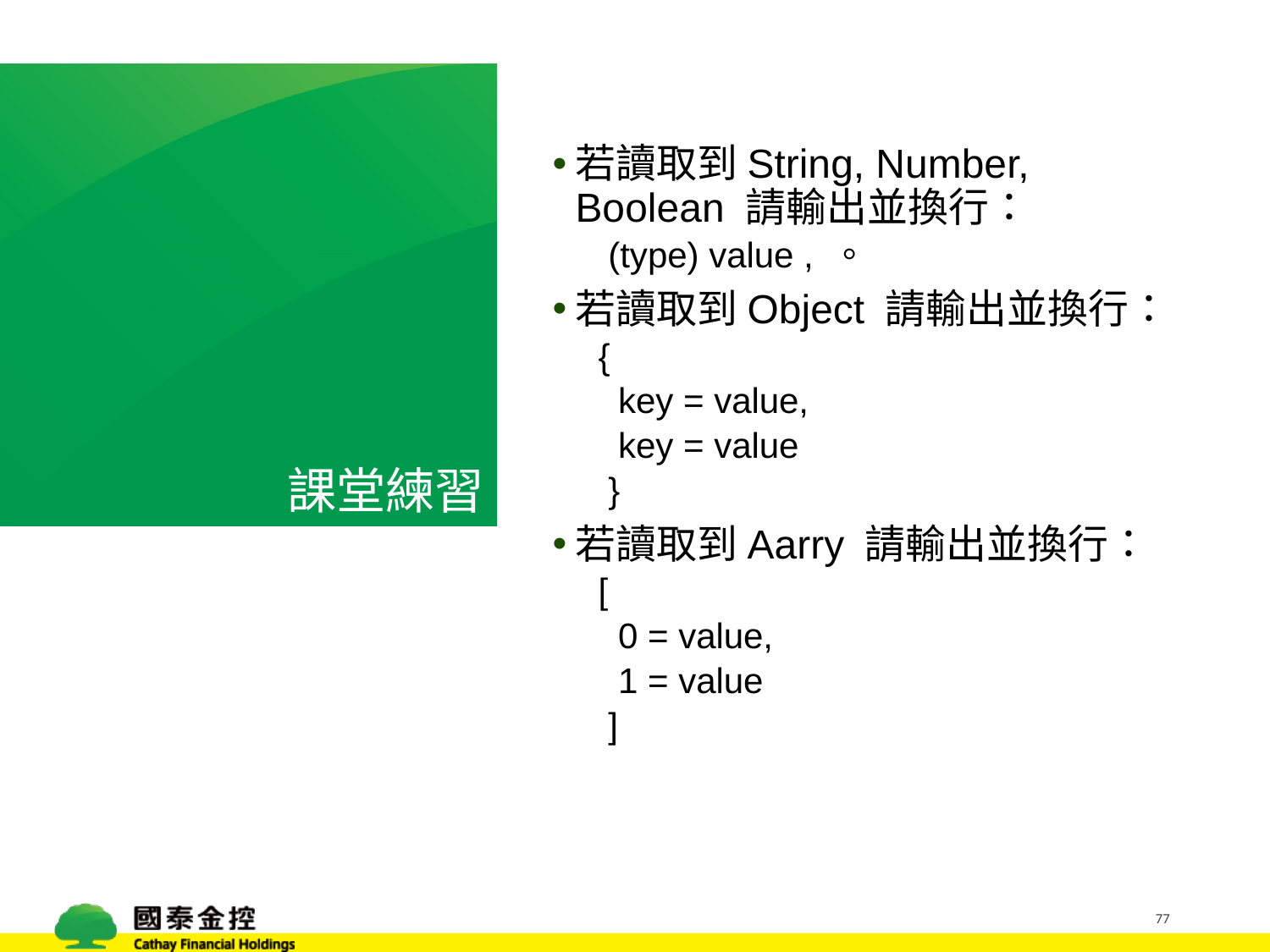

# 課堂練習
若讀取到String, Number, Boolean 請輸出並換行：
 (type) value , 。
若讀取到Object 請輸出並換行：
{
  key = value,
  key = value
 }
若讀取到Aarry 請輸出並換行：
[
  0 = value,
  1 = value
 ]